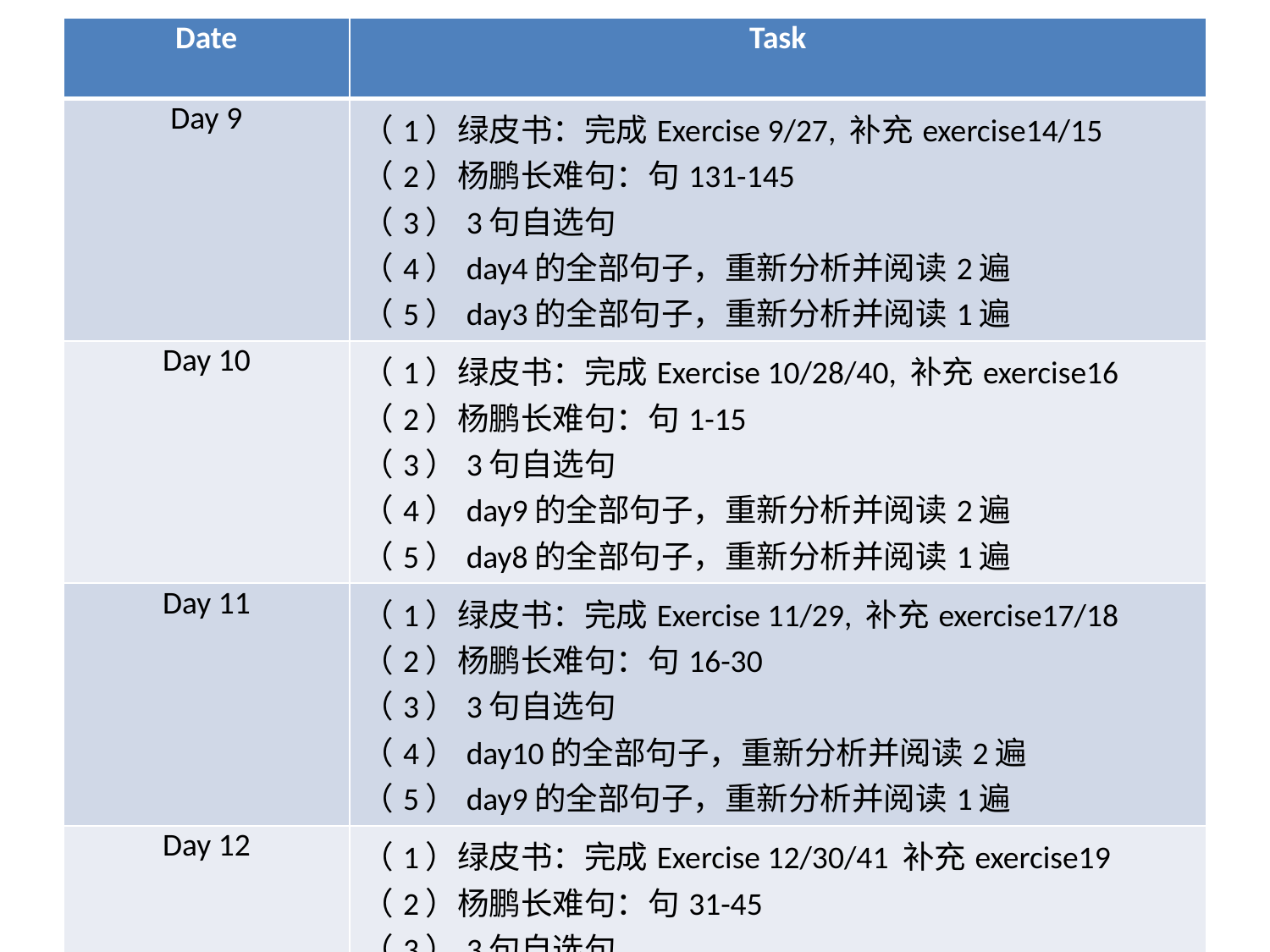

| Date | Task |
| --- | --- |
| Day 9 | （1）绿皮书：完成Exercise 9/27, 补充exercise14/15 （2）杨鹏长难句：句131-145 （3）3句自选句 （4）day4的全部句子，重新分析并阅读2遍 （5）day3的全部句子，重新分析并阅读1遍 |
| Day 10 | （1）绿皮书：完成Exercise 10/28/40, 补充exercise16 （2）杨鹏长难句：句1-15 （3）3句自选句 （4）day9的全部句子，重新分析并阅读2遍 （5）day8的全部句子，重新分析并阅读1遍 |
| Day 11 | （1）绿皮书：完成Exercise 11/29, 补充exercise17/18 （2）杨鹏长难句：句16-30 （3）3句自选句 （4）day10的全部句子，重新分析并阅读2遍 （5）day9的全部句子，重新分析并阅读1遍 |
| Day 12 | （1）绿皮书：完成Exercise 12/30/41 补充exercise19 （2）杨鹏长难句：句31-45 （3）3句自选句 （4）day11的全部句子，重新分析并阅读2遍 （5）day10的全部句子，重新分析并阅读1遍 |